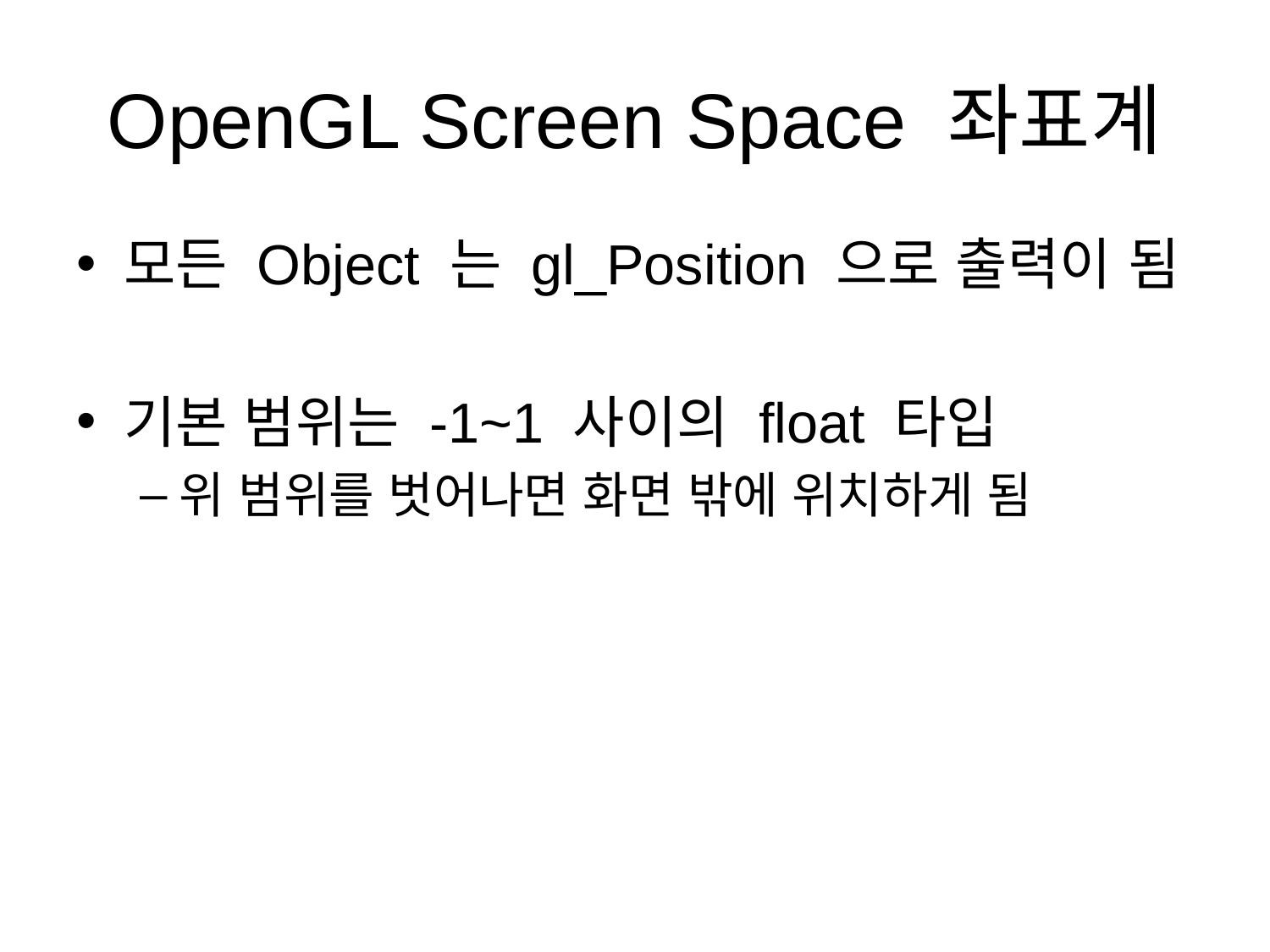

# OpenGL Screen Space 좌표계
모든 Object 는 gl_Position 으로 출력이 됨

기본 범위는 -1~1 사이의 float 타입
위 범위를 벗어나면 화면 밖에 위치하게 됨